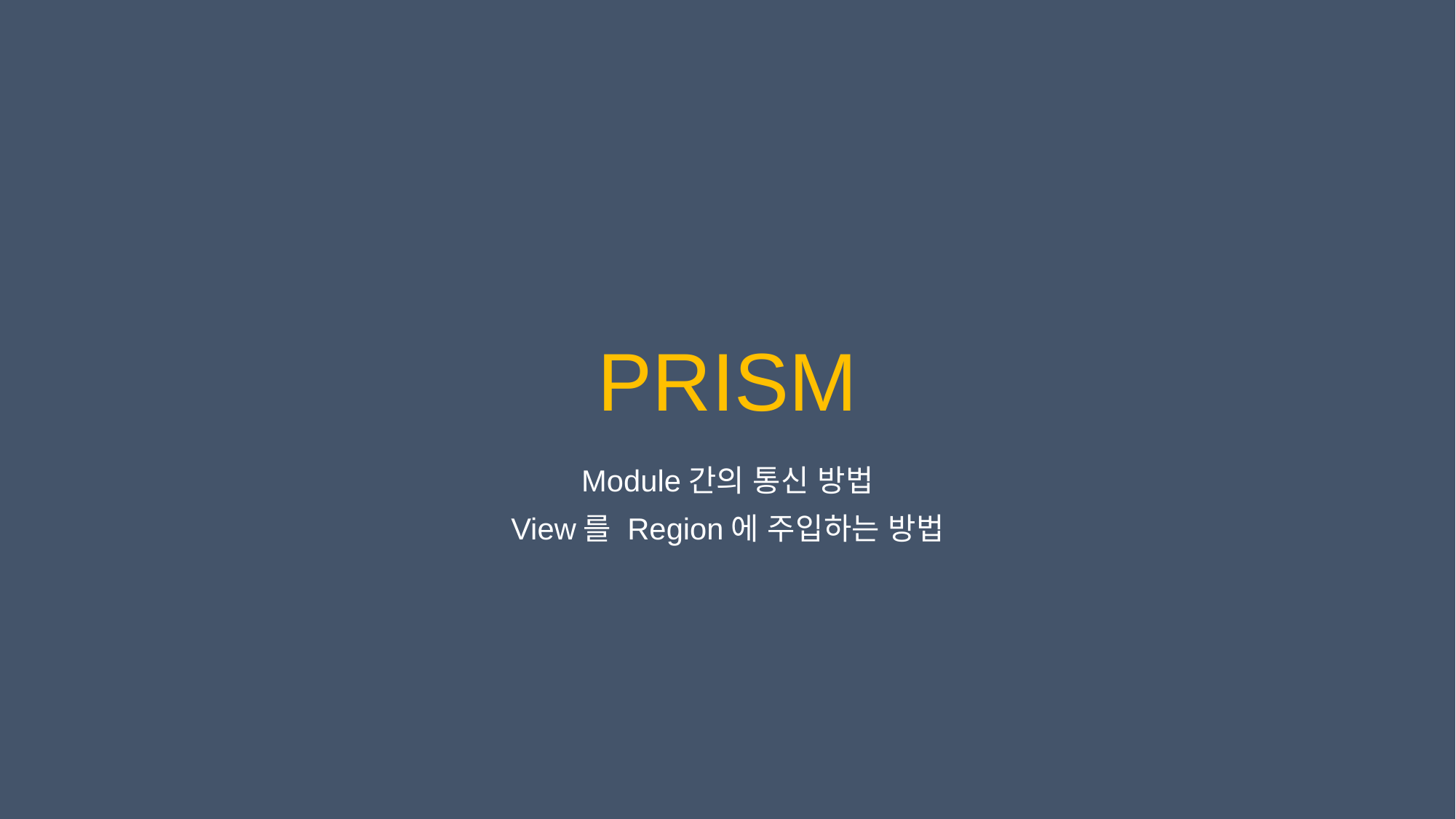

# PRISM
Module간의 통신 방법
View를 Region에 주입하는 방법